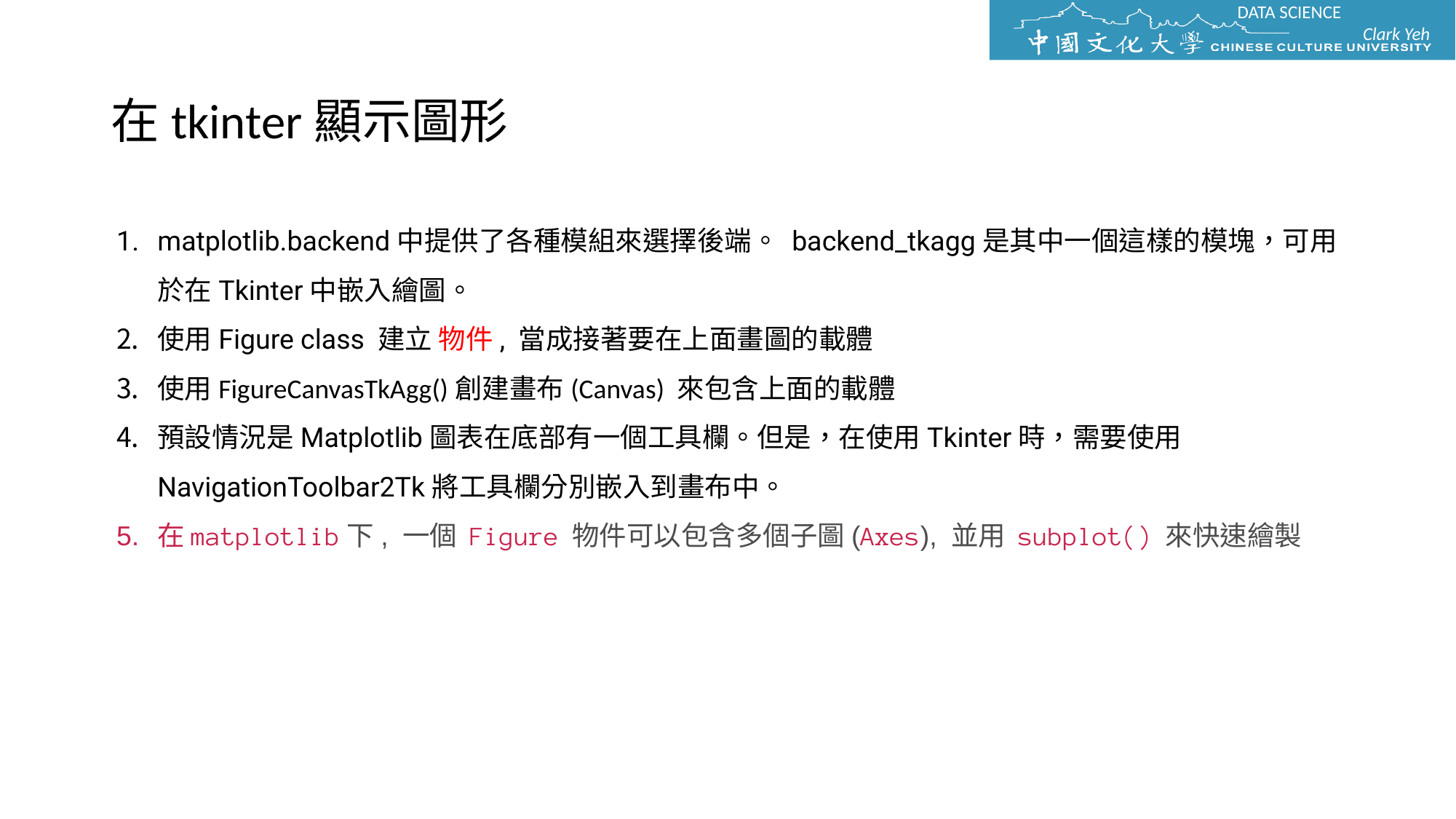

# 在tkinter顯示圖形
matplotlib.backend中提供了各種模組來選擇後端。 backend_tkagg是其中一個這樣的模塊，可用於在Tkinter中嵌入繪圖。
使用Figure class 建立 物件, 當成接著要在上面畫圖的載體
使用FigureCanvasTkAgg()創建畫布(Canvas) 來包含上面的載體
預設情況是Matplotlib圖表在底部有一個工具欄。但是，在使用Tkinter時，需要使用NavigationToolbar2Tk將工具欄分別嵌入到畫布中。
在matplotlib下, 一個 Figure 物件可以包含多個子圖(Axes), 並用 subplot() 來快速繪製